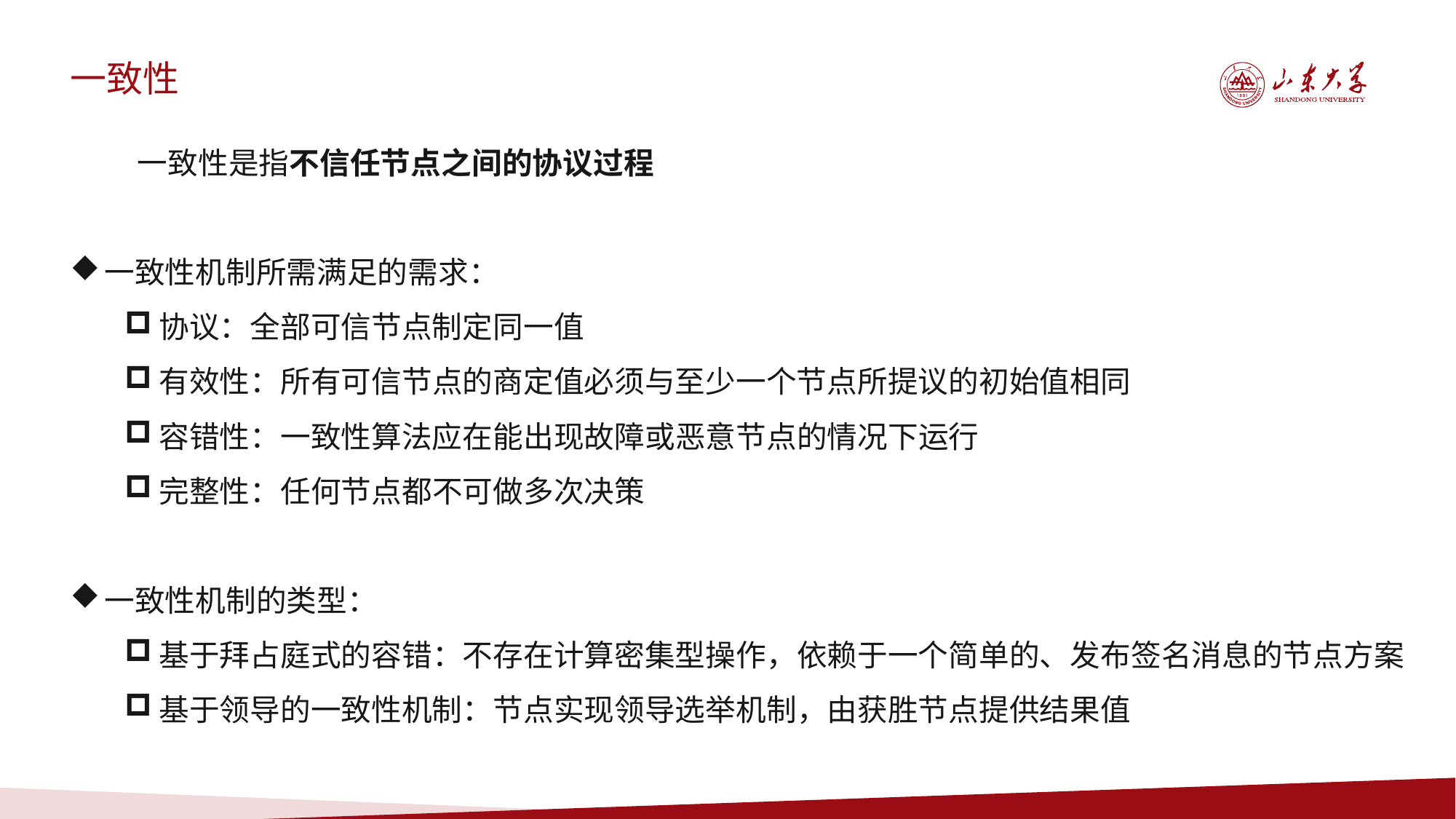

一致性
 一致性是指不信任节点之间的协议过程

一致性机制所需满足的需求：
协议：全部可信节点制定同一值
有效性：所有可信节点的商定值必须与至少一个节点所提议的初始值相同
容错性：一致性算法应在能出现故障或恶意节点的情况下运行
完整性：任何节点都不可做多次决策

一致性机制的类型：
基于拜占庭式的容错：不存在计算密集型操作，依赖于一个简单的、发布签名消息的节点方案
基于领导的一致性机制：节点实现领导选举机制，由获胜节点提供结果值